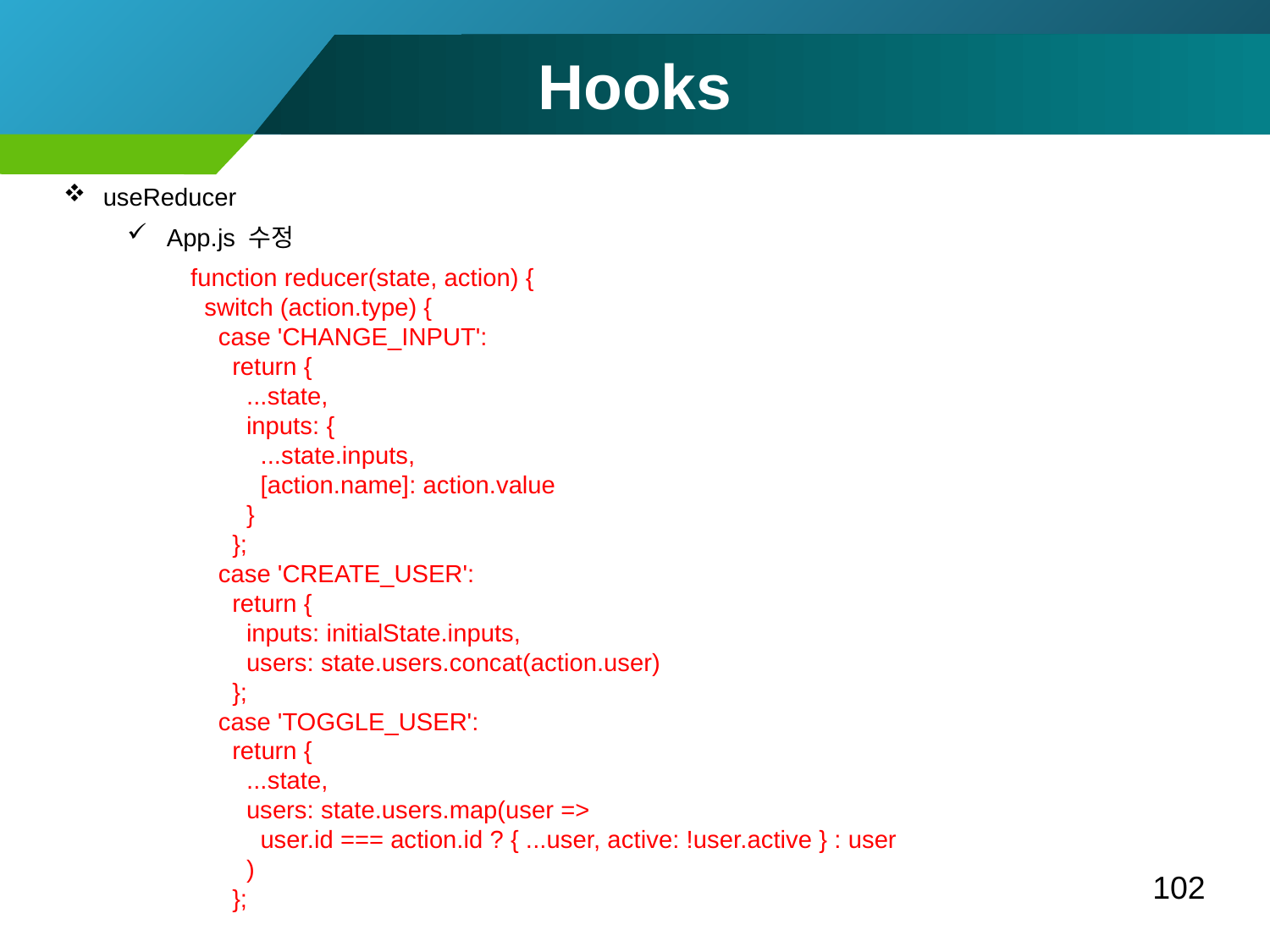

Hooks
useReducer
App.js 수정
function reducer(state, action) {
  switch (action.type) {
    case 'CHANGE_INPUT':
      return {
        ...state,
        inputs: {
          ...state.inputs,
          [action.name]: action.value
        }
      };
    case 'CREATE_USER':
      return {
        inputs: initialState.inputs,
        users: state.users.concat(action.user)
      };
    case 'TOGGLE_USER':
      return {
        ...state,
        users: state.users.map(user =>
          user.id === action.id ? { ...user, active: !user.active } : user
        )
      };

102